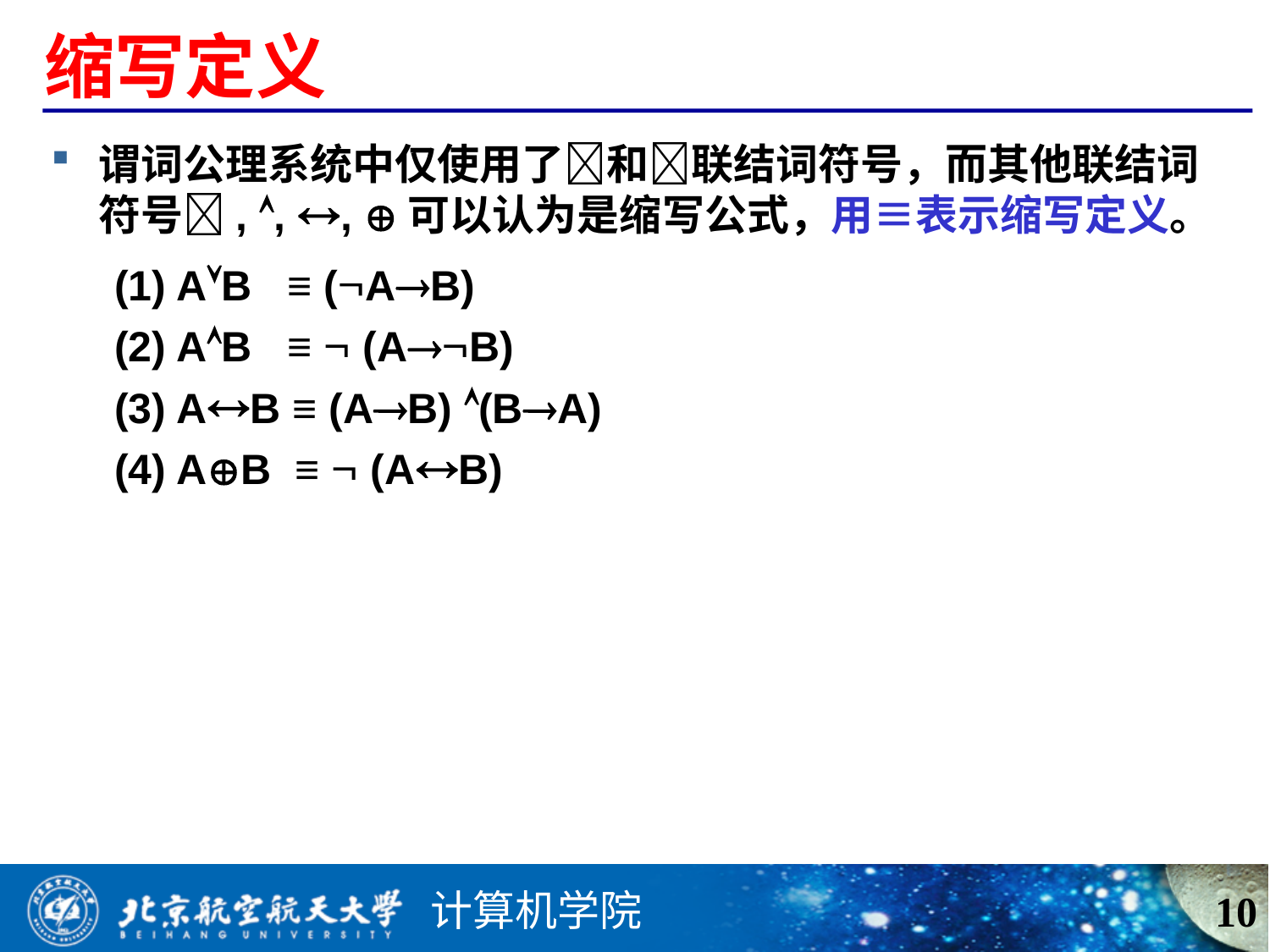

# 缩写定义
谓词公理系统中仅使用了¬和→联结词符号，而其他联结词符号∨, ∧, ↔, ⊕可以认为是缩写公式，用≡表示缩写定义。
(1) A∨B   ≡ (¬A→B)
(2) A∧B   ≡ ¬ (A→¬B)
(3) A↔B ≡ (A→B) ∧(B→A)
(4) A⊕B  ≡ ¬ (A↔B)